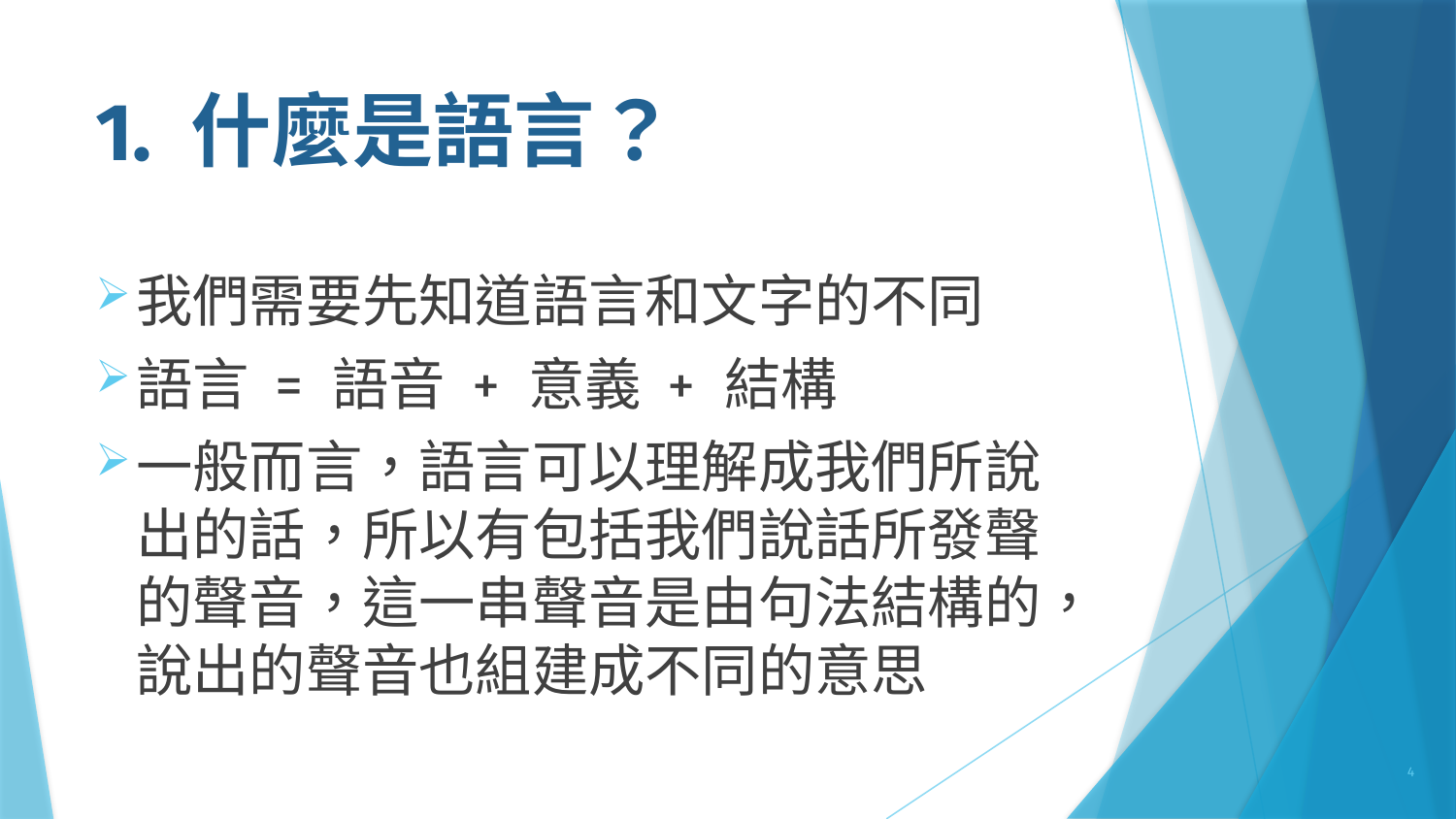

# 1. 什麼是語言？
我們需要先知道語言和文字的不同
語言 = 語音 + 意義 + 結構
一般而言，語言可以理解成我們所說出的話，所以有包括我們說話所發聲的聲音，這一串聲音是由句法結構的，說出的聲音也組建成不同的意思

4